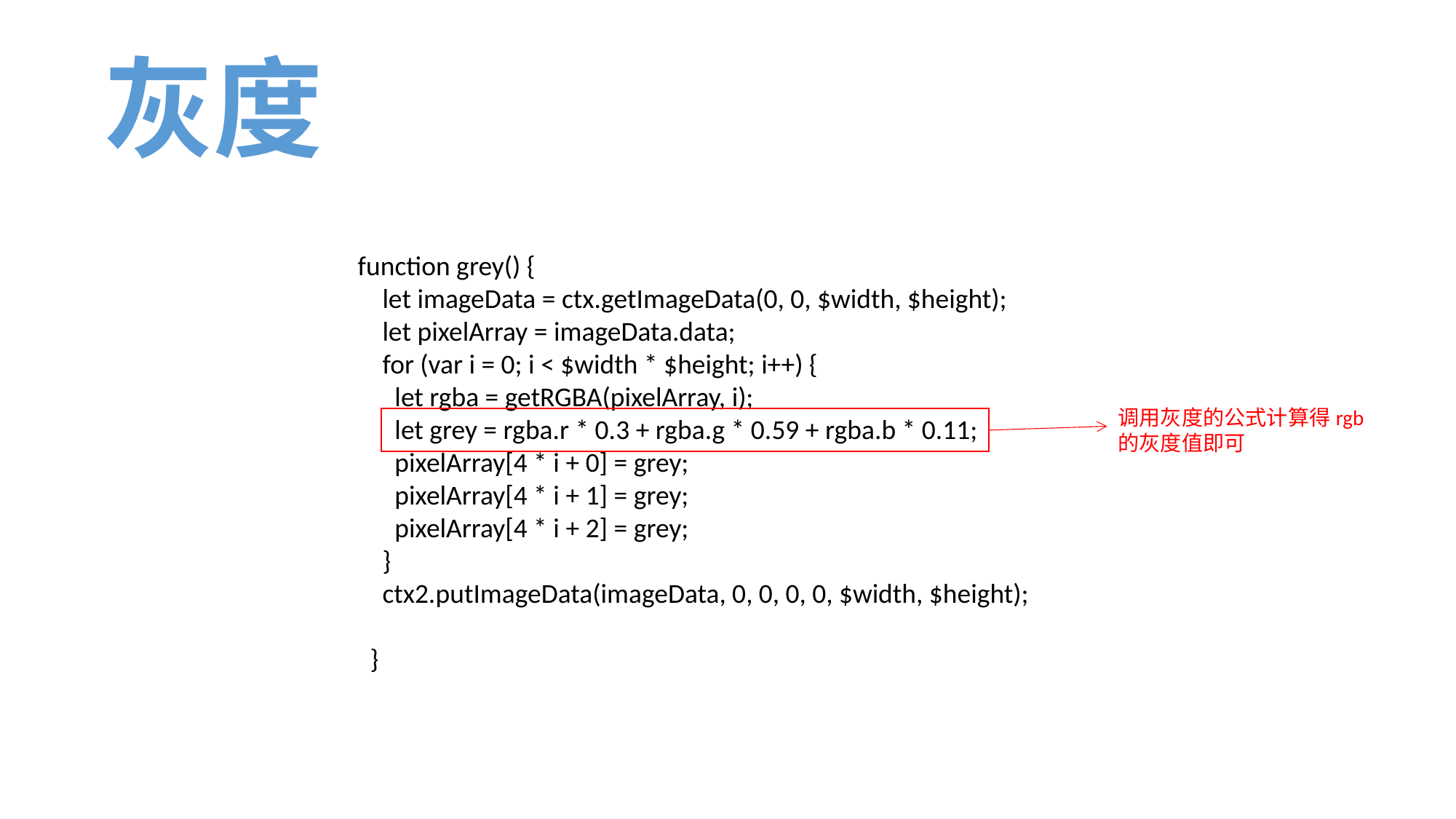

灰度
function grey() {
    let imageData = ctx.getImageData(0, 0, $width, $height);
    let pixelArray = imageData.data;
    for (var i = 0; i < $width * $height; i++) {
      let rgba = getRGBA(pixelArray, i);
      let grey = rgba.r * 0.3 + rgba.g * 0.59 + rgba.b * 0.11;
      pixelArray[4 * i + 0] = grey;
      pixelArray[4 * i + 1] = grey;
      pixelArray[4 * i + 2] = grey;
    }
    ctx2.putImageData(imageData, 0, 0, 0, 0, $width, $height);

  }
调用灰度的公式计算得rgb的灰度值即可